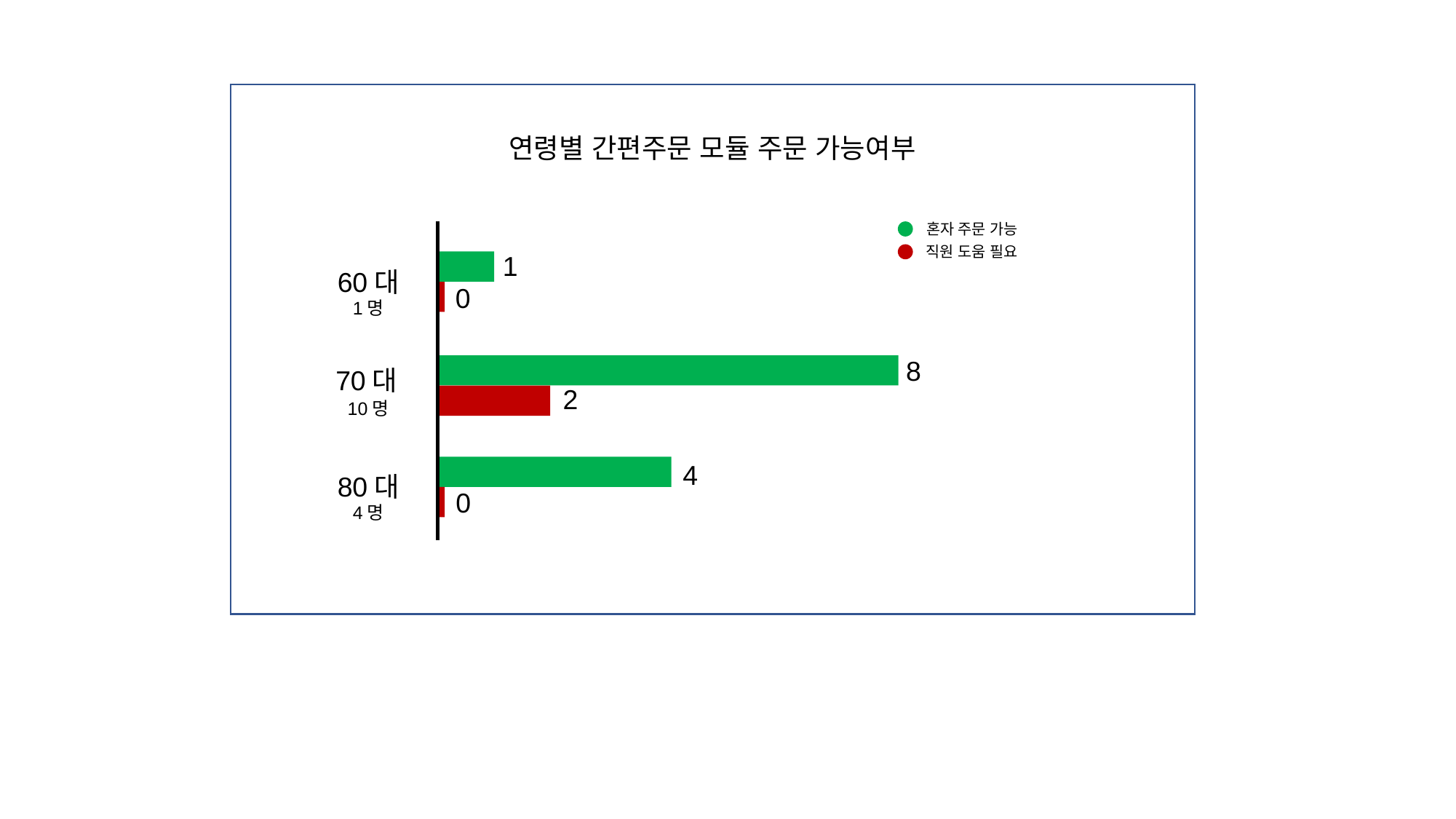

연령별 간편주문 모듈 주문 가능여부
혼자 주문 가능

직원 도움 필요
1

60대
0

1명
8

70대
2

10명
4

80대
0

4명